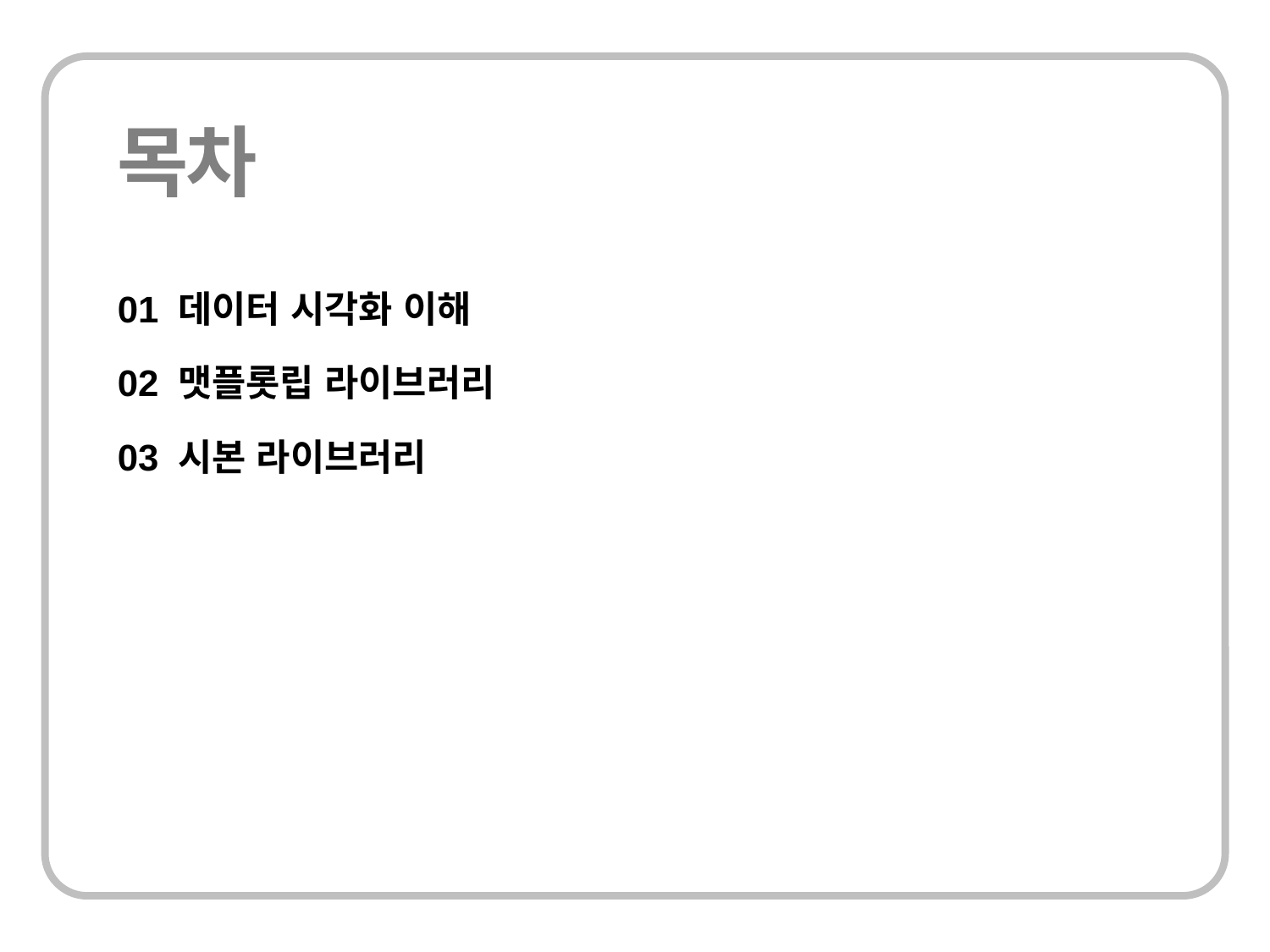

01 데이터 시각화 이해
02 맷플롯립 라이브러리
03 시본 라이브러리